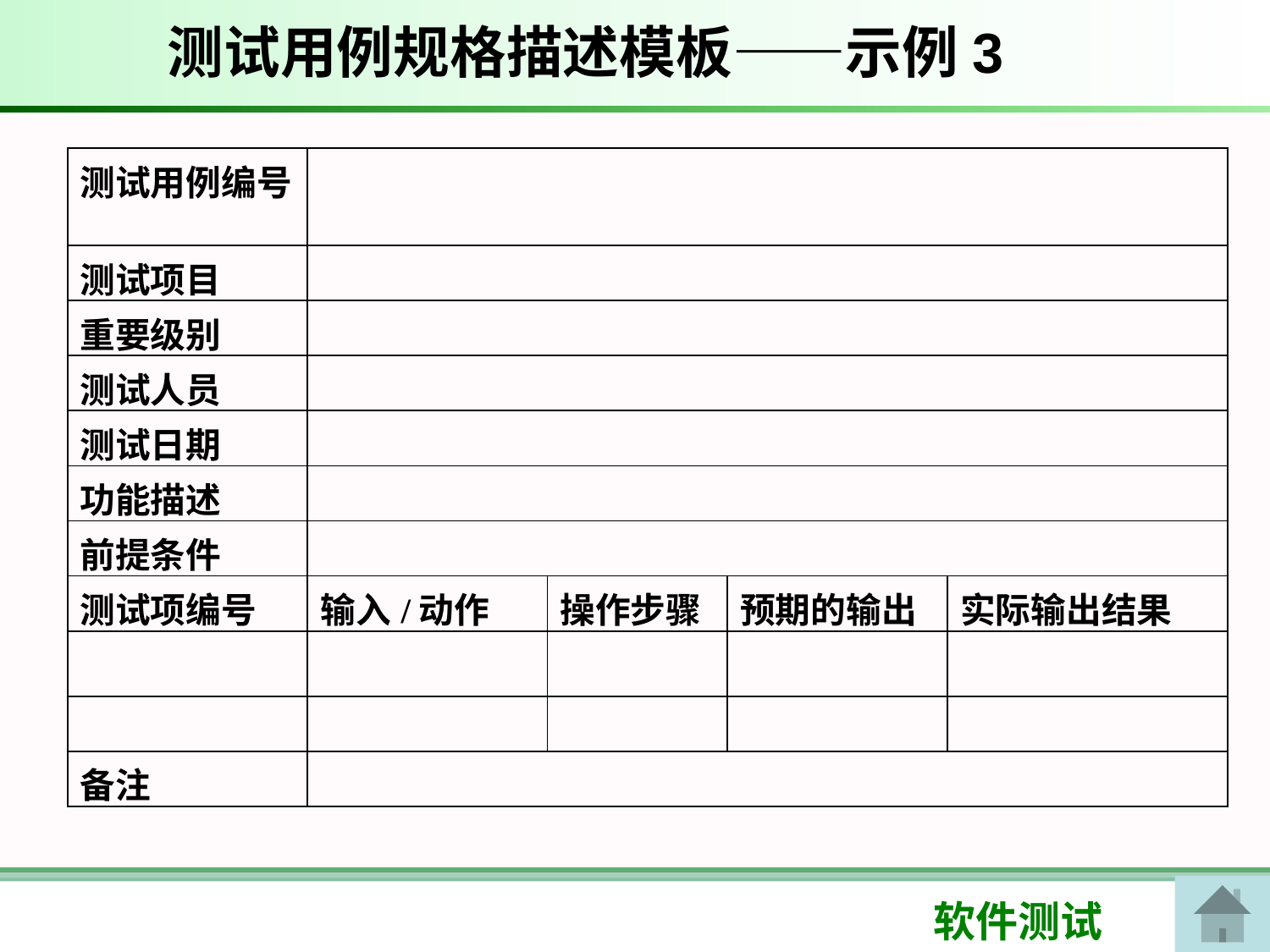

测试用例规格描述模板——示例3
| 测试用例编号 |  |  |  |  |
| --- | --- | --- | --- | --- |
| 测试项目 |  |  |  |  |
| 重要级别 |  |  |  |  |
| 测试人员 |  |  |  |  |
| 测试日期 |  |  |  |  |
| 功能描述 |  |  |  |  |
| 前提条件 |  |  |  |  |
| 测试项编号 | 输入/动作 | 操作步骤 | 预期的输出 | 实际输出结果 |
|  |  |  |  |  |
|  |  |  |  |  |
| 备注 |  |  |  |  |